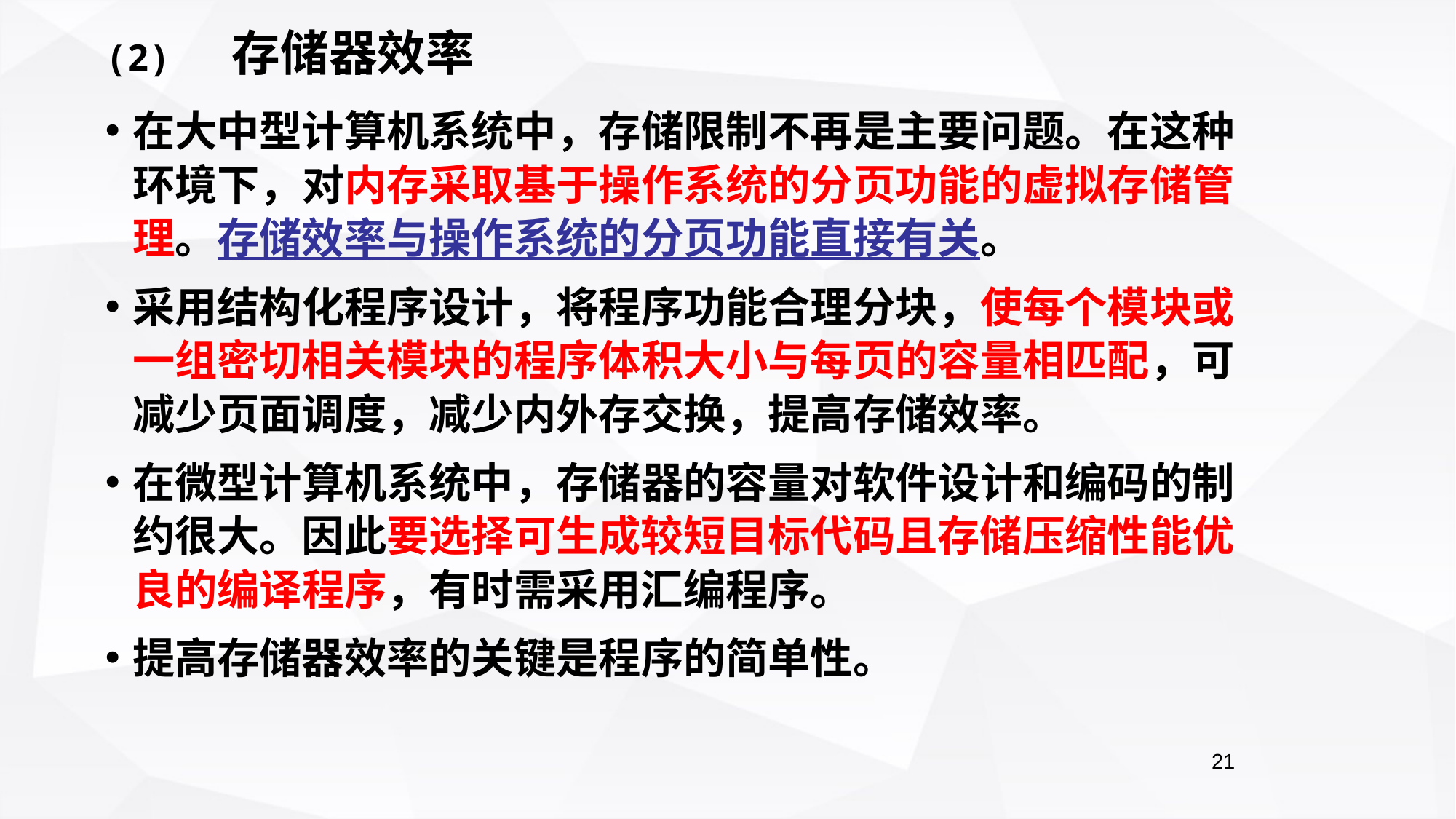

# (2)  存储器效率
在大中型计算机系统中，存储限制不再是主要问题。在这种环境下，对内存采取基于操作系统的分页功能的虚拟存储管理。存储效率与操作系统的分页功能直接有关。
采用结构化程序设计，将程序功能合理分块，使每个模块或一组密切相关模块的程序体积大小与每页的容量相匹配，可减少页面调度，减少内外存交换，提高存储效率。
在微型计算机系统中，存储器的容量对软件设计和编码的制约很大。因此要选择可生成较短目标代码且存储压缩性能优良的编译程序，有时需采用汇编程序。
提高存储器效率的关键是程序的简单性。
21